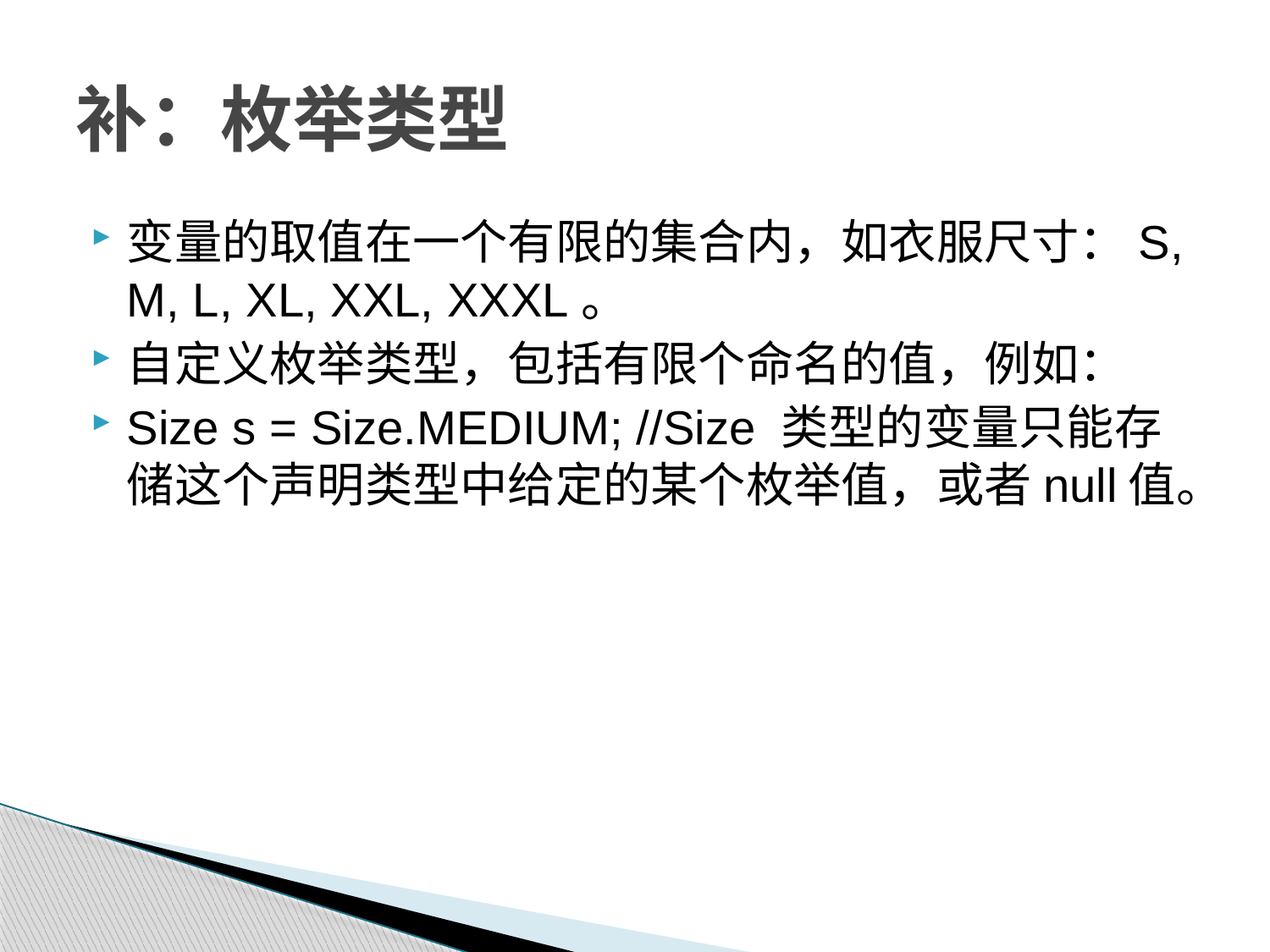

# 补：枚举类型
变量的取值在一个有限的集合内，如衣服尺寸：S, M, L, XL, XXL, XXXL。
自定义枚举类型，包括有限个命名的值，例如：
Size s = Size.MEDIUM; //Size 类型的变量只能存储这个声明类型中给定的某个枚举值，或者null值。